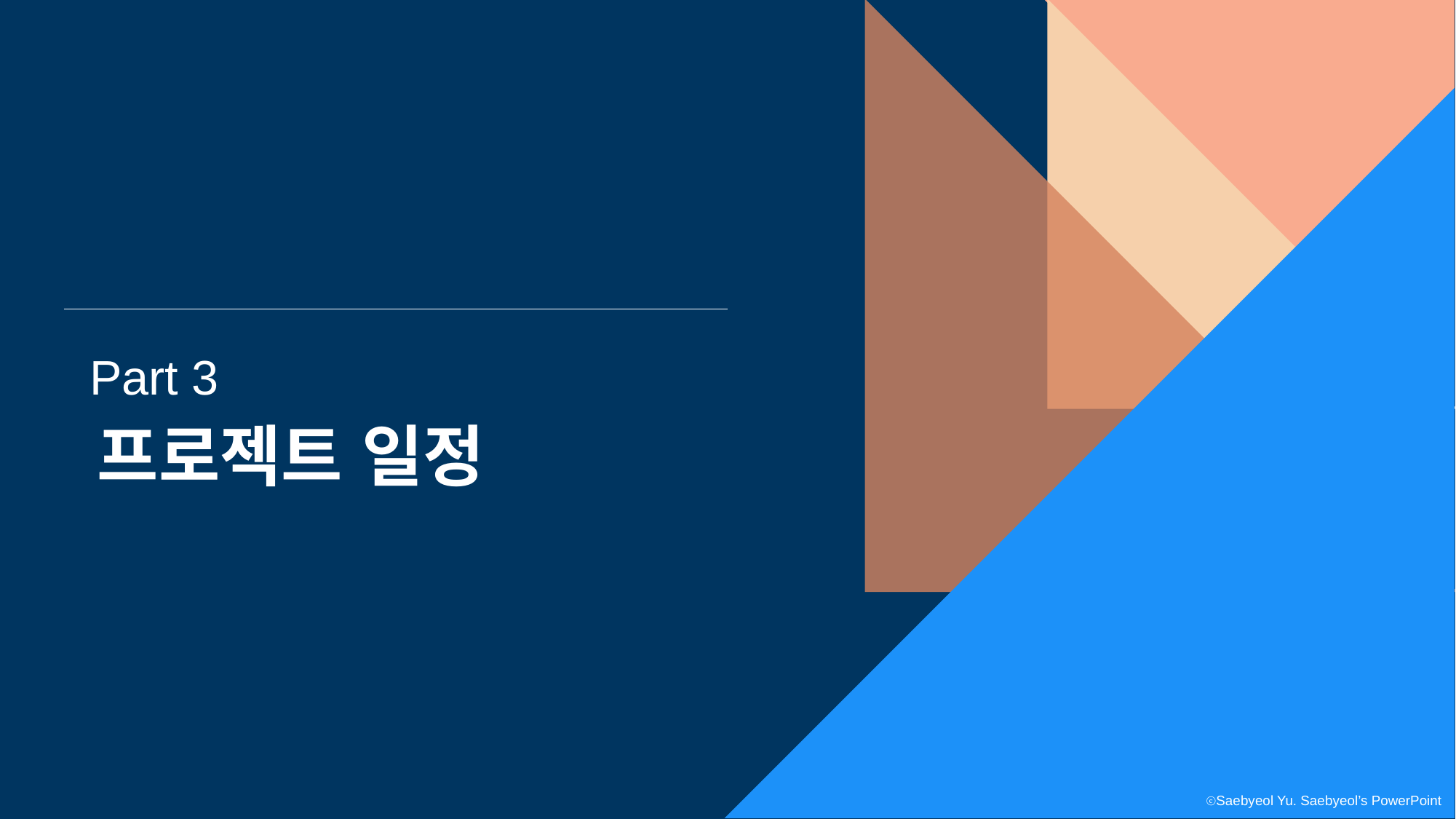

Part 3
프로젝트 일정
ⓒSaebyeol Yu. Saebyeol’s PowerPoint